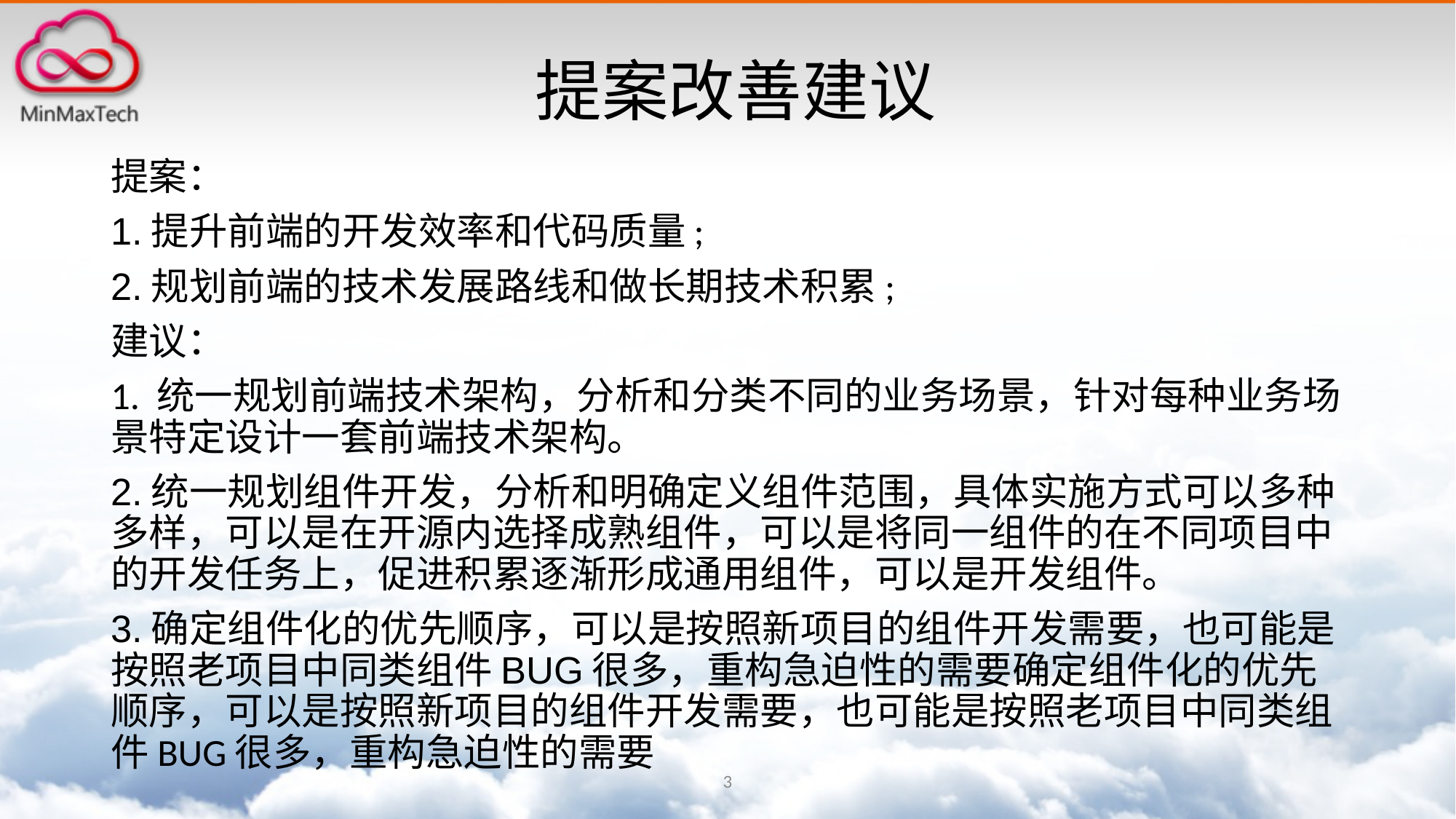

# 提案改善建议
提案：
1.提升前端的开发效率和代码质量;
2.规划前端的技术发展路线和做长期技术积累;
建议：
1. 统一规划前端技术架构，分析和分类不同的业务场景，针对每种业务场景特定设计一套前端技术架构。
2.统一规划组件开发，分析和明确定义组件范围，具体实施方式可以多种多样，可以是在开源内选择成熟组件，可以是将同一组件的在不同项目中的开发任务上，促进积累逐渐形成通用组件，可以是开发组件。
3.确定组件化的优先顺序，可以是按照新项目的组件开发需要，也可能是按照老项目中同类组件BUG很多，重构急迫性的需要确定组件化的优先顺序，可以是按照新项目的组件开发需要，也可能是按照老项目中同类组件BUG很多，重构急迫性的需要
3